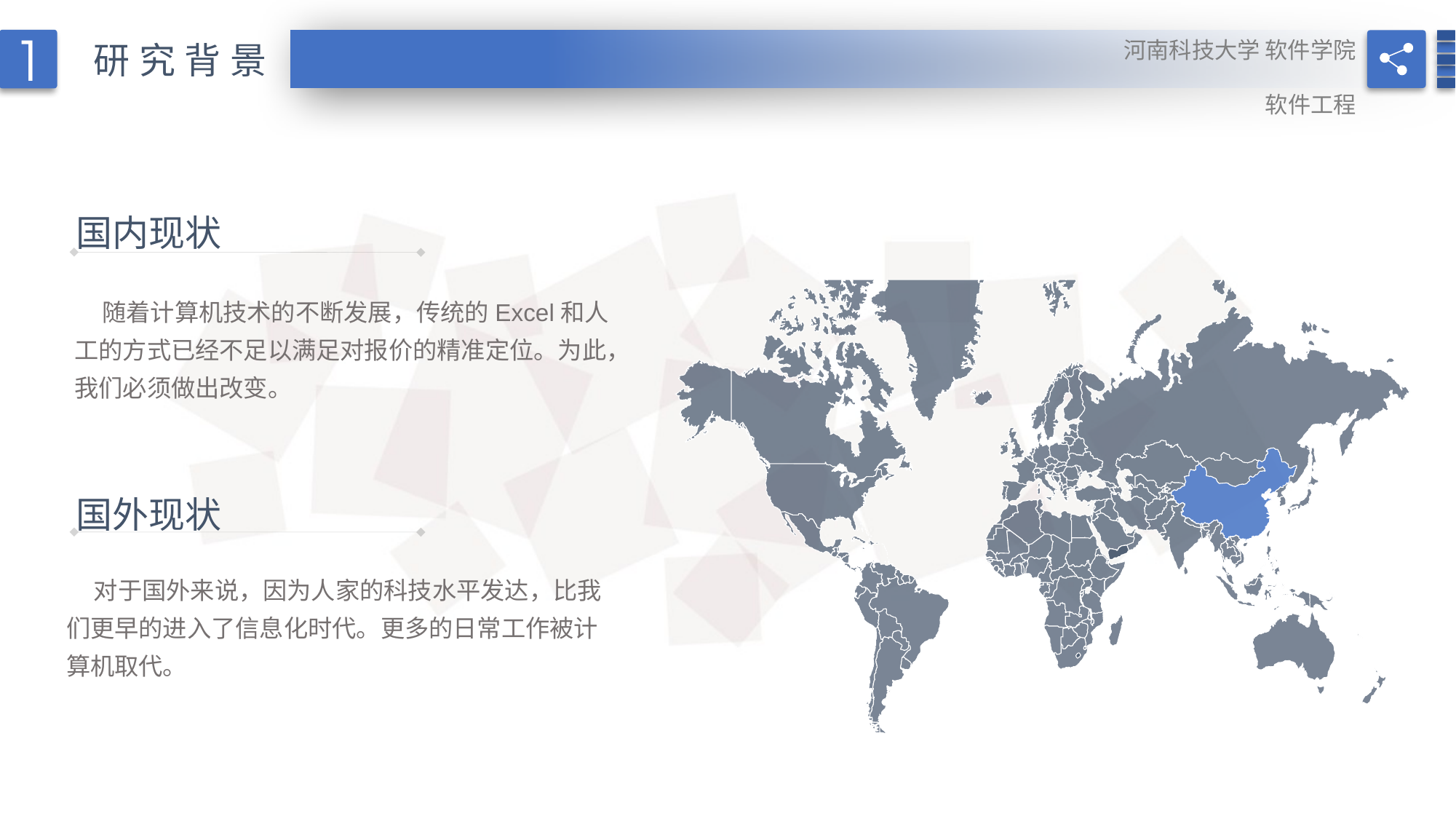

1
河南科技大学 软件学院
软件工程

研究背景

国内现状

    随着计算机技术的不断发展，传统的Excel和人工的方式已经不足以满足对报价的精准定位。为此，我们必须做出改变。

国外现状

    对于国外来说，因为人家的科技水平发达，比我们更早的进入了信息化时代。更多的日常工作被计算机取代。